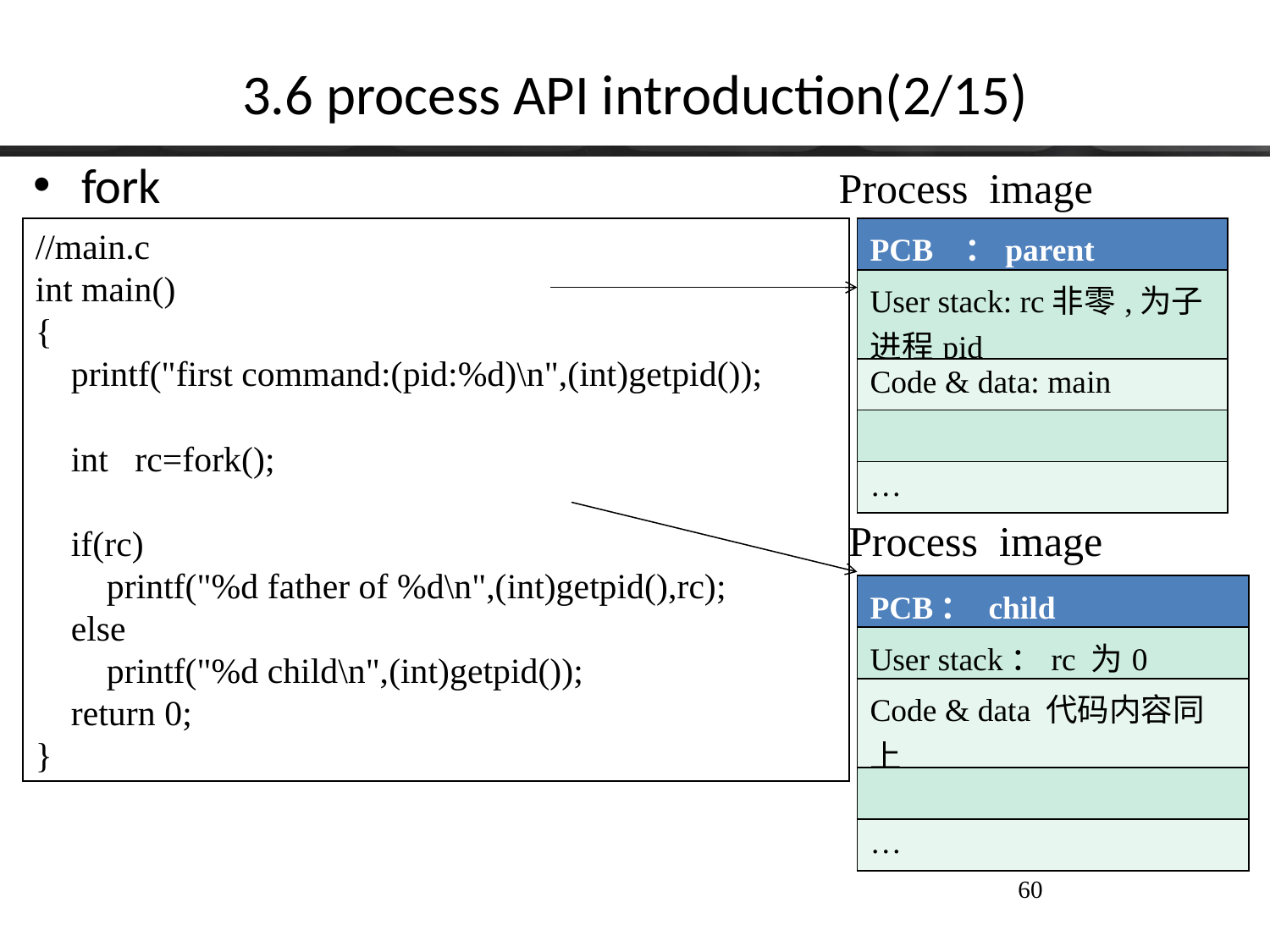

# 3.6 process API introduction(2/15)
fork

Process  image
//main.c
int main()
{
    printf("first command:(pid:%d)\n",(int)getpid());

    int   rc=fork();

    if(rc)
        printf("%d father of %d\n",(int)getpid(),rc);
    else
        printf("%d child\n",(int)getpid());
    return 0;
}
| PCB ：parent |
| --- |
| User stack: rc非零,为子进程pid |
| Code & data: main |
|  |
| … |
Process  image
| PCB： child |
| --- |
| User stack：rc 为0 |
| Code & data 代码内容同上 |
|  |
| … |
60